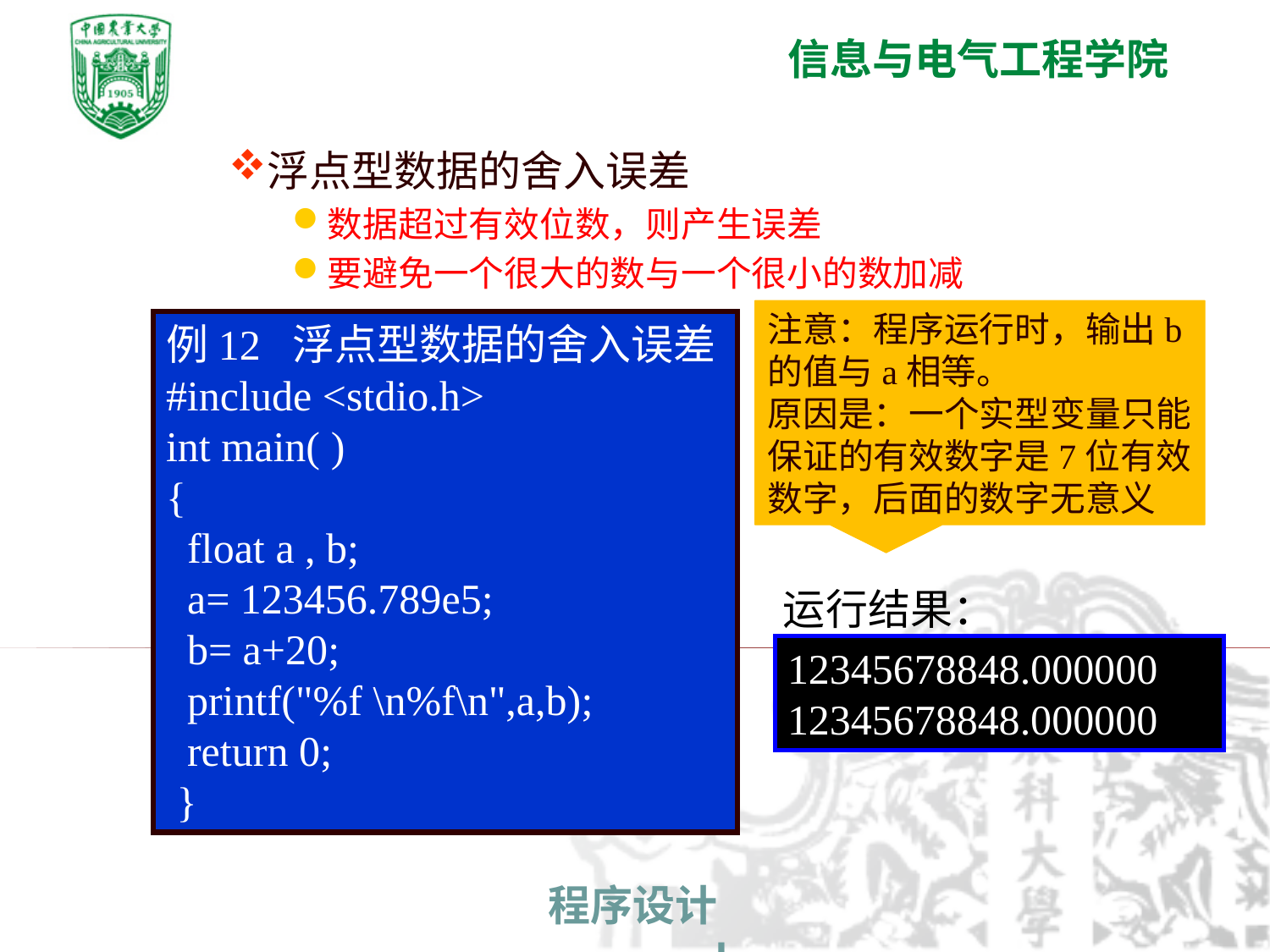

浮点型数据的舍入误差
数据超过有效位数，则产生误差
要避免一个很大的数与一个很小的数加减
注意：程序运行时，输出b的值与a相等。
原因是：一个实型变量只能保证的有效数字是7位有效数字，后面的数字无意义
例12  浮点型数据的舍入误差
#include <stdio.h>
int main( )
{
  float a , b;
  a= 123456.789e5;
  b= a+20;
  printf("%f \n%f\n",a,b);
  return 0;
 }
   运行结果：
12345678848.000000
12345678848.000000